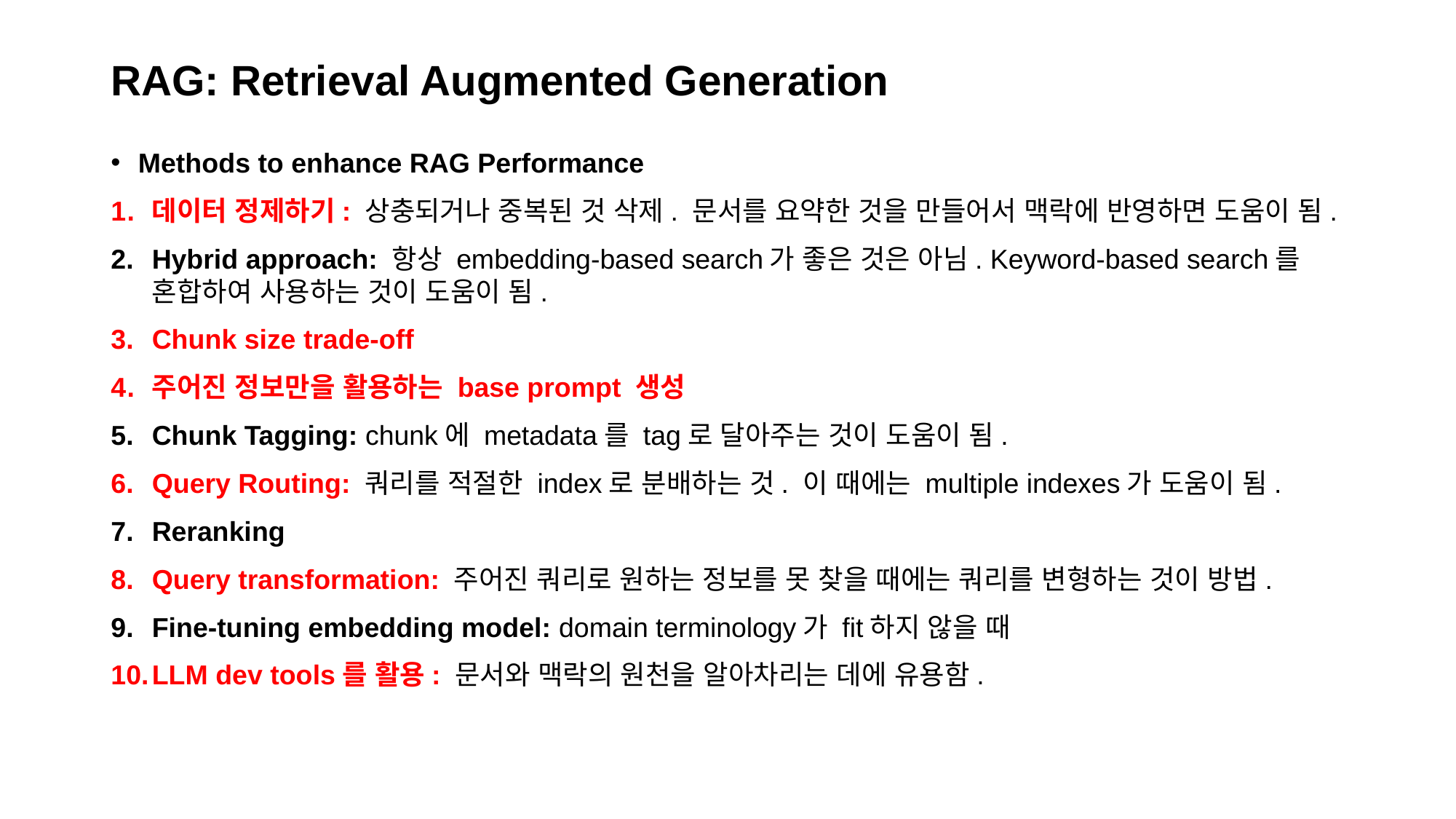

# RAG: Retrieval Augmented Generation
Methods to enhance RAG Performance
데이터 정제하기: 상충되거나 중복된 것 삭제. 문서를 요약한 것을 만들어서 맥락에 반영하면 도움이 됨.
Hybrid approach: 항상 embedding-based search가 좋은 것은 아님. Keyword-based search를 혼합하여 사용하는 것이 도움이 됨.
Chunk size trade-off
주어진 정보만을 활용하는 base prompt 생성
Chunk Tagging: chunk에 metadata를 tag로 달아주는 것이 도움이 됨.
Query Routing: 쿼리를 적절한 index로 분배하는 것. 이 때에는 multiple indexes가 도움이 됨.
Reranking
Query transformation: 주어진 쿼리로 원하는 정보를 못 찾을 때에는 쿼리를 변형하는 것이 방법.
Fine-tuning embedding model: domain terminology가 fit하지 않을 때
LLM dev tools를 활용: 문서와 맥락의 원천을 알아차리는 데에 유용함.